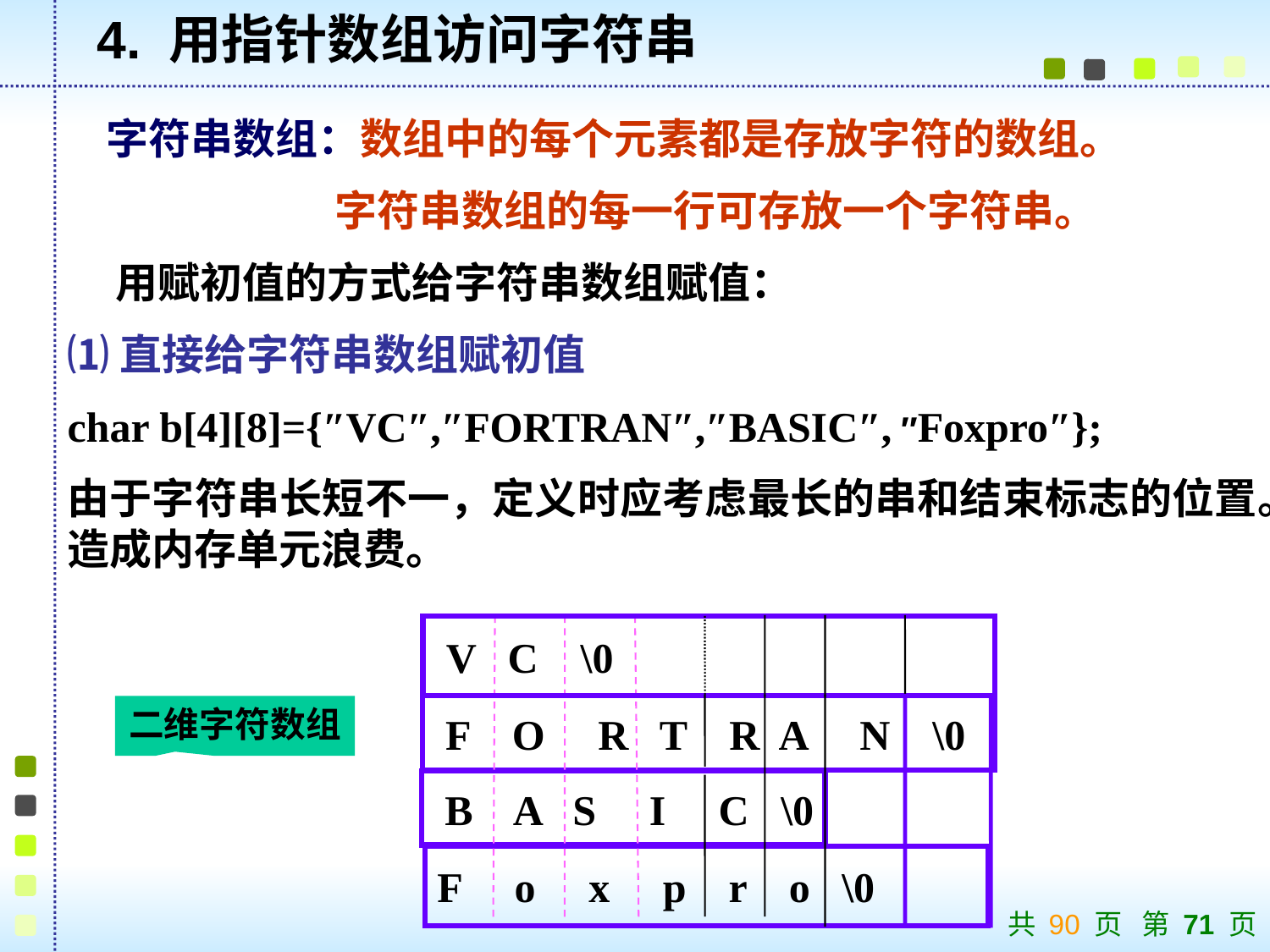

4. 用指针数组访问字符串
   字符串数组：数组中的每个元素都是存放字符的数组。
                           字符串数组的每一行可存放一个字符串。
    用赋初值的方式给字符串数组赋值：
⑴直接给字符串数组赋初值
char b[4][8]={″VC″,″FORTRAN″,″BASIC″, ″Foxpro″};
由于字符串长短不一，定义时应考虑最长的串和结束标志的位置。造成内存单元浪费。
 V   C    \0

 F    O     R   T    R  A     N    \0
 B    A   S     I     C   \0

F     o     x     p    r    o   \0

二维字符数组

共 90 页   第 71 页